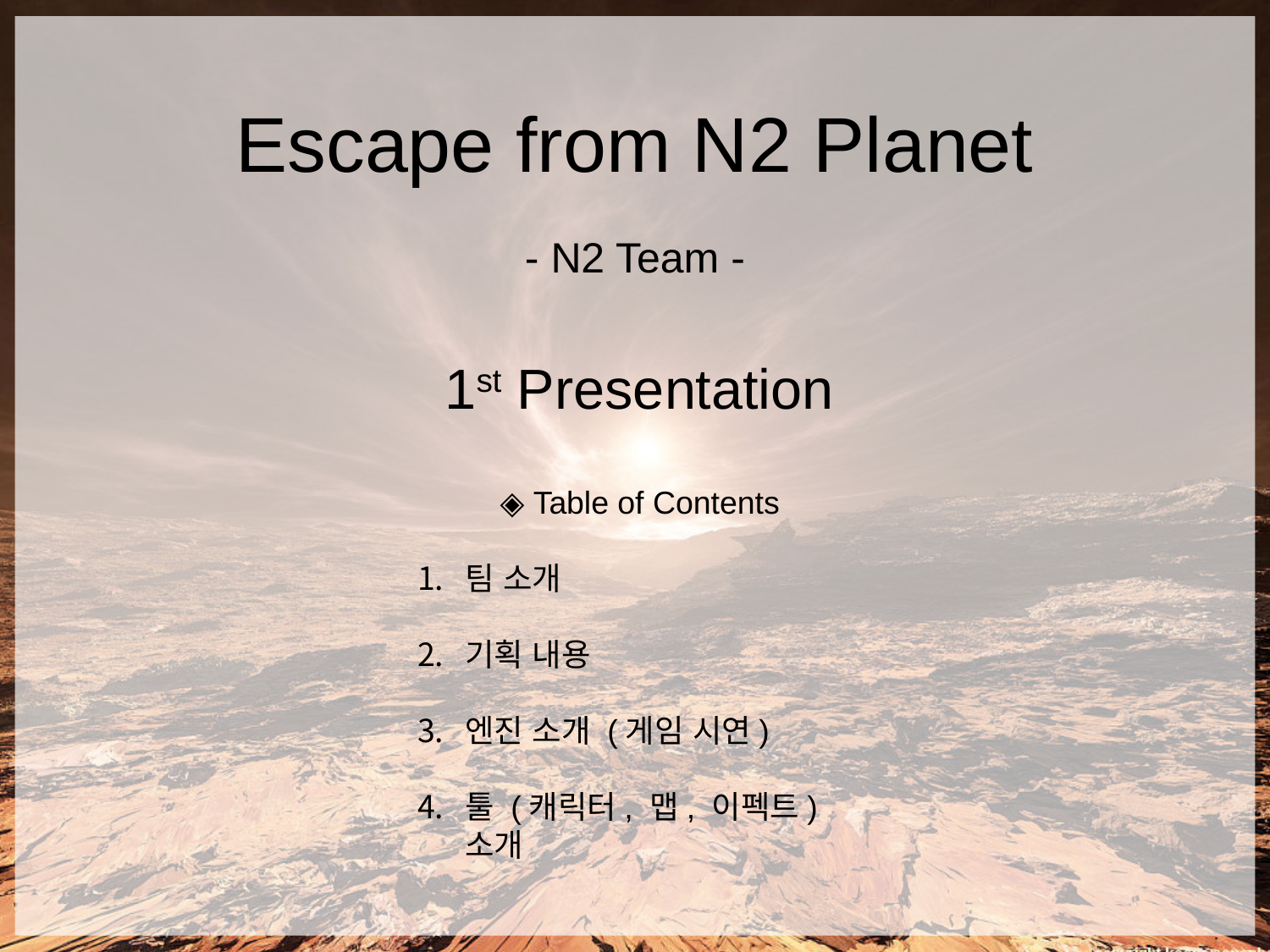

# Escape from N2 Planet - N2 Team -
1st Presentation
◈ Table of Contents

팀 소개

기획 내용

엔진 소개 (게임 시연)

툴 (캐릭터, 맵, 이펙트) 소개